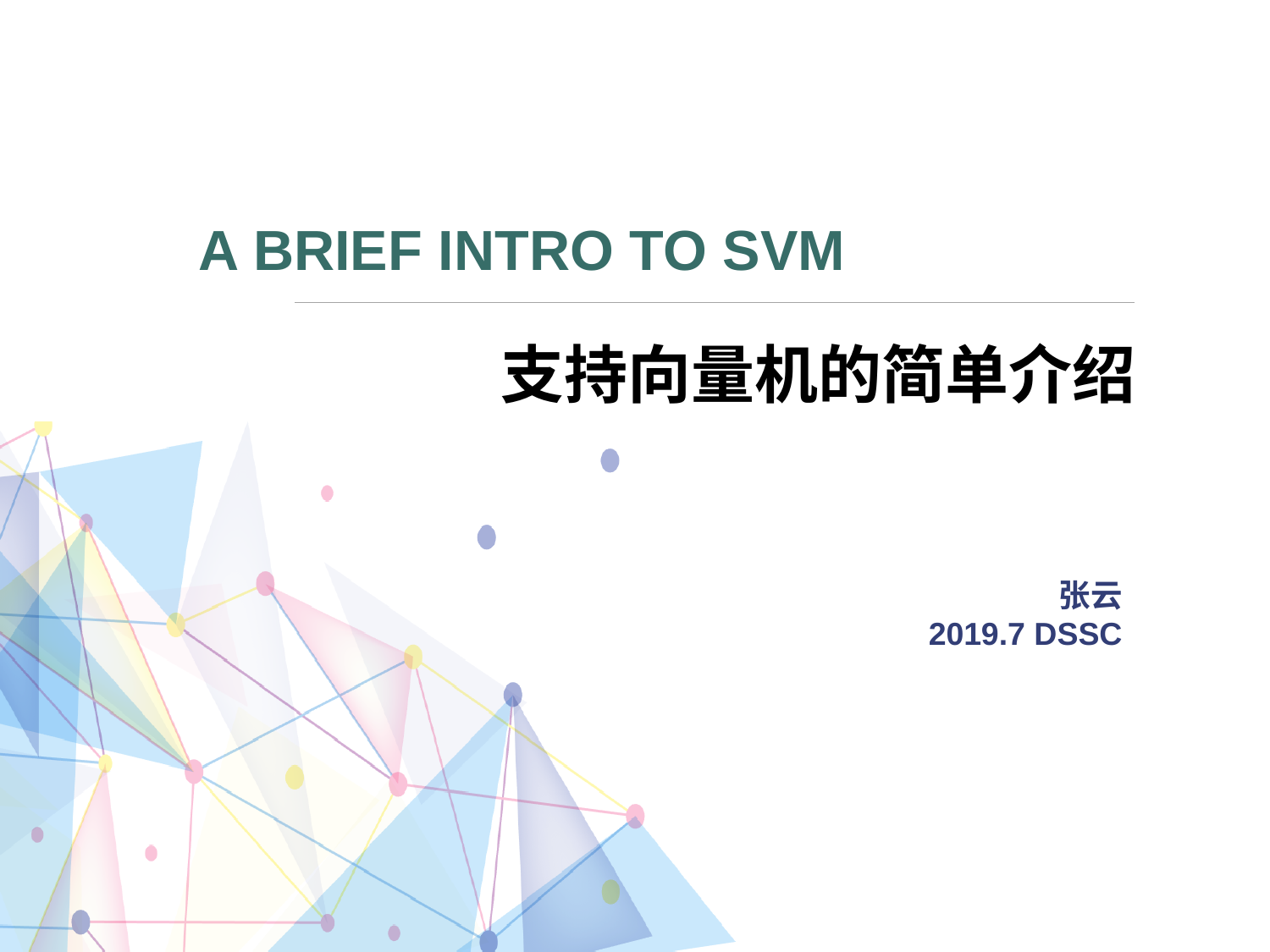

A BRIEF INTRO TO SVM
# 支持向量机的简单介绍
张云
2019.7 DSSC